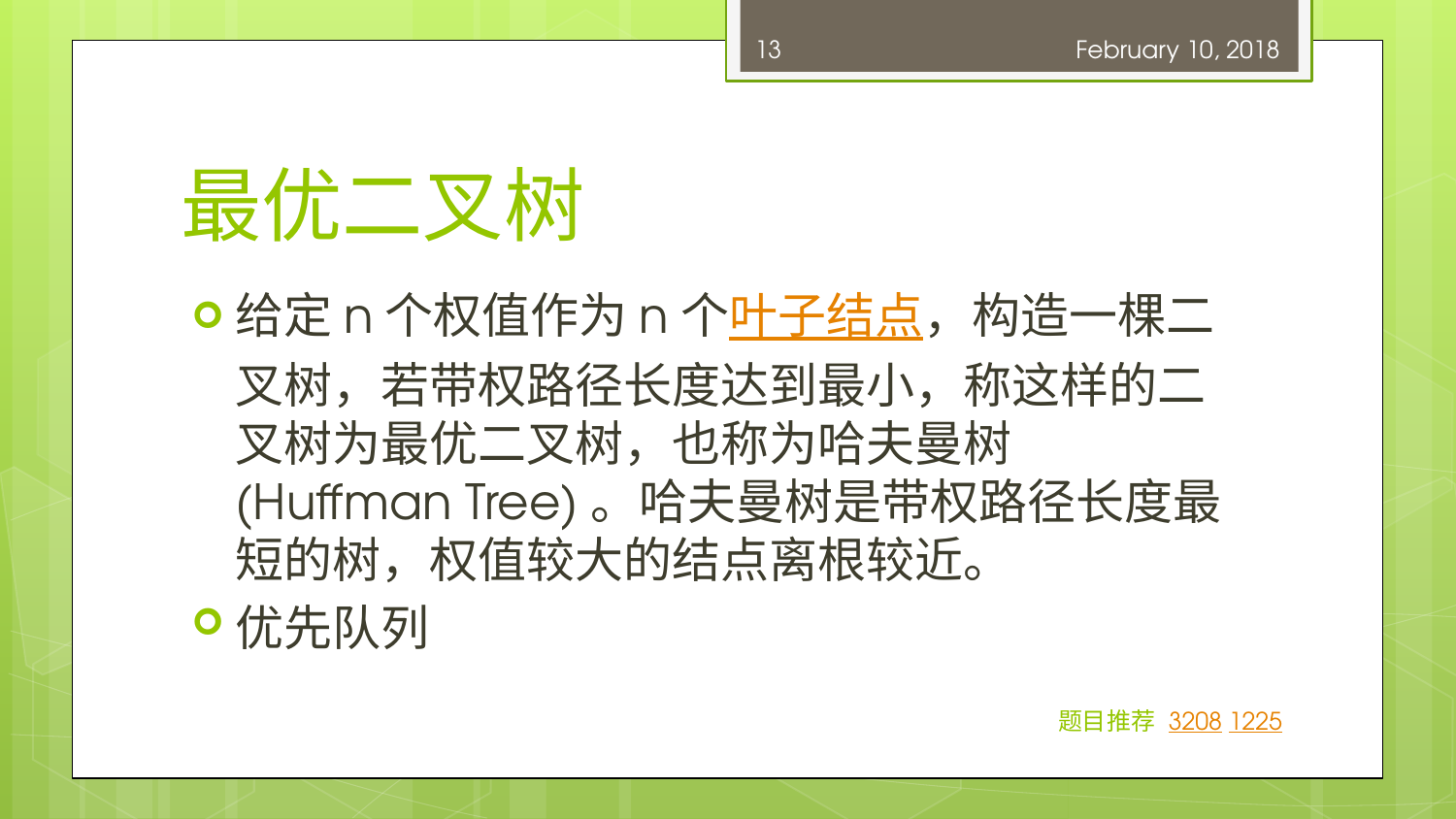

13
February 10, 2018
# 最优二叉树
给定n个权值作为n个叶子结点，构造一棵二叉树，若带权路径长度达到最小，称这样的二叉树为最优二叉树，也称为哈夫曼树(Huffman Tree)。哈夫曼树是带权路径长度最短的树，权值较大的结点离根较近。
优先队列
题目推荐 3208 1225